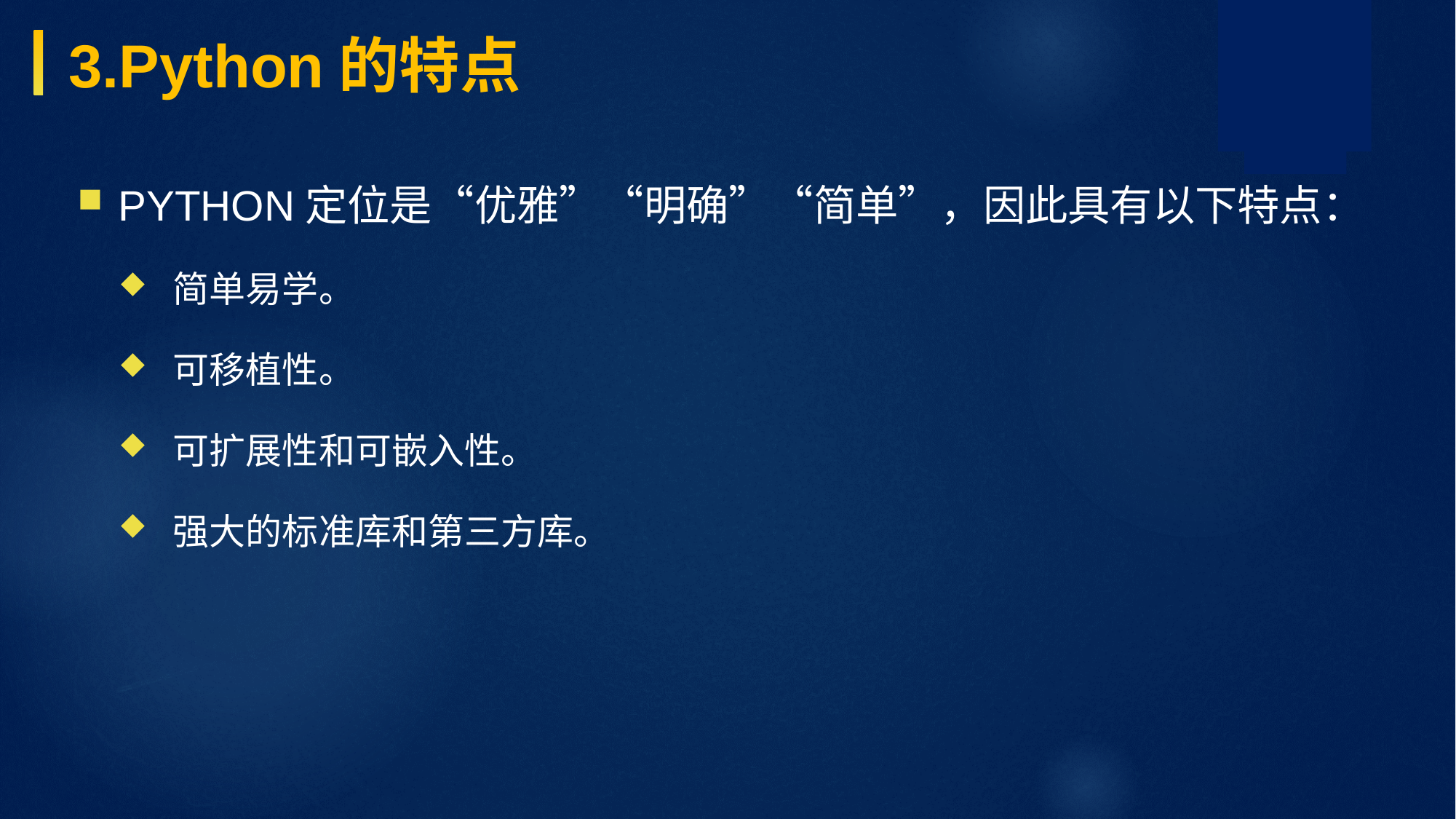

3.Python的特点
Python定位是“优雅”“明确”“简单”，因此具有以下特点：
简单易学。
可移植性。
可扩展性和可嵌入性。
强大的标准库和第三方库。